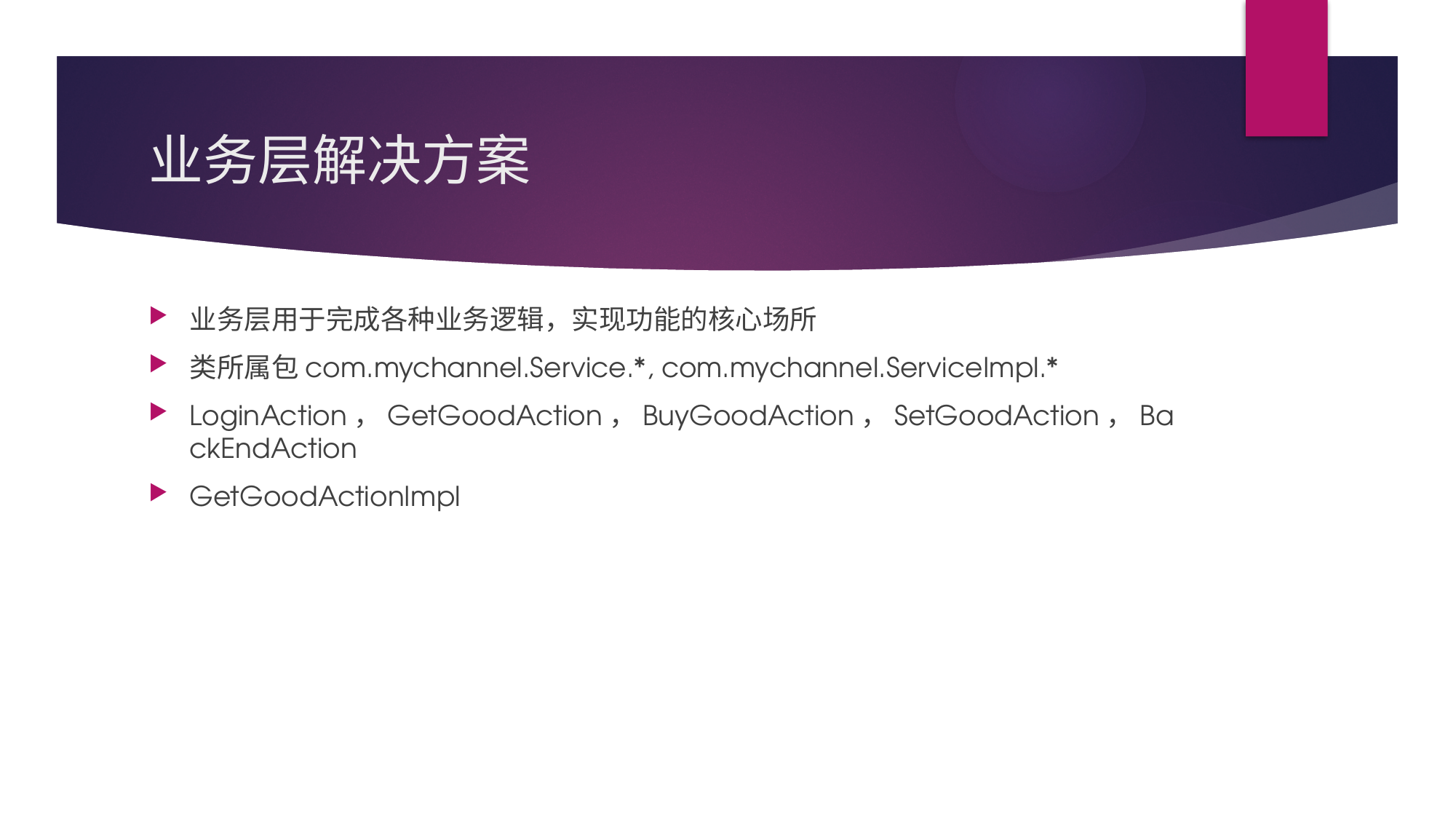

# 业务层解决方案
业务层用于完成各种业务逻辑，实现功能的核心场所
类所属包com.mychannel.Service.*, com.mychannel.ServiceImpl.*
LoginAction，GetGoodAction，BuyGoodAction，SetGoodAction，BackEndAction
GetGoodActionImpl